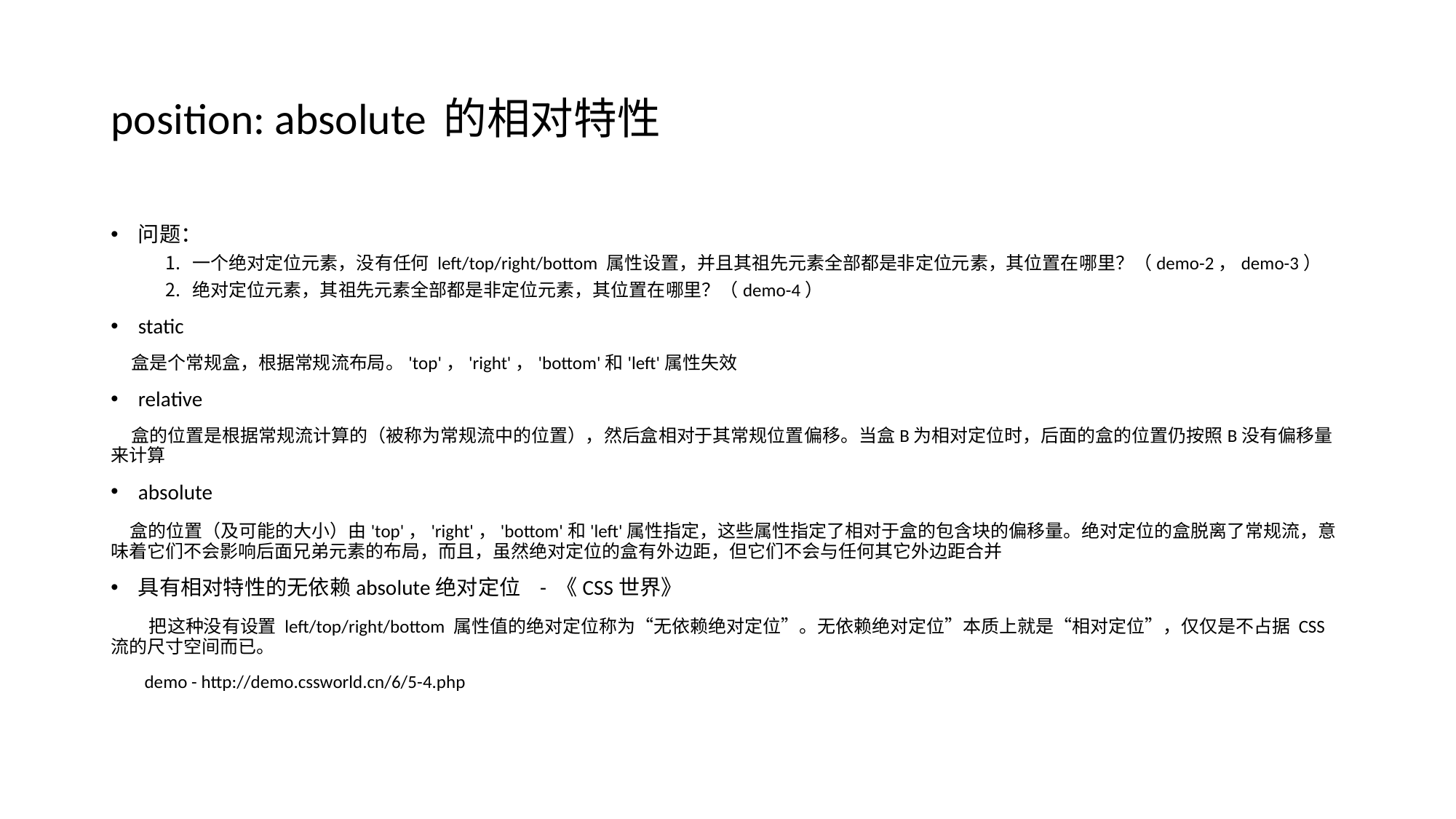

# position: absolute 的相对特性
问题：
一个绝对定位元素，没有任何 left/top/right/bottom 属性设置，并且其祖先元素全部都是非定位元素，其位置在哪里？（demo-2，demo-3）
绝对定位元素，其祖先元素全部都是非定位元素，其位置在哪里？（demo-4）
static
    盒是个常规盒，根据常规流布局。'top'，'right'，'bottom'和'left'属性失效
relative
    盒的位置是根据常规流计算的（被称为常规流中的位置），然后盒相对于其常规位置偏移。当盒B为相对定位时，后面的盒的位置仍按照B没有偏移量来计算
absolute
   盒的位置（及可能的大小）由'top'，'right'，'bottom'和'left'属性指定，这些属性指定了相对于盒的包含块的偏移量。绝对定位的盒脱离了常规流，意味着它们不会影响后面兄弟元素的布局，而且，虽然绝对定位的盒有外边距，但它们不会与任何其它外边距合并
具有相对特性的无依赖absolute绝对定位   - 《CSS世界》
       把这种没有设置 left/top/right/bottom 属性值的绝对定位称为“无依赖绝对定位”。无依赖绝对定位”本质上就是“相对定位”，仅仅是不占据 CSS 流的尺寸空间而已。
        demo - http://demo.cssworld.cn/6/5-4.php